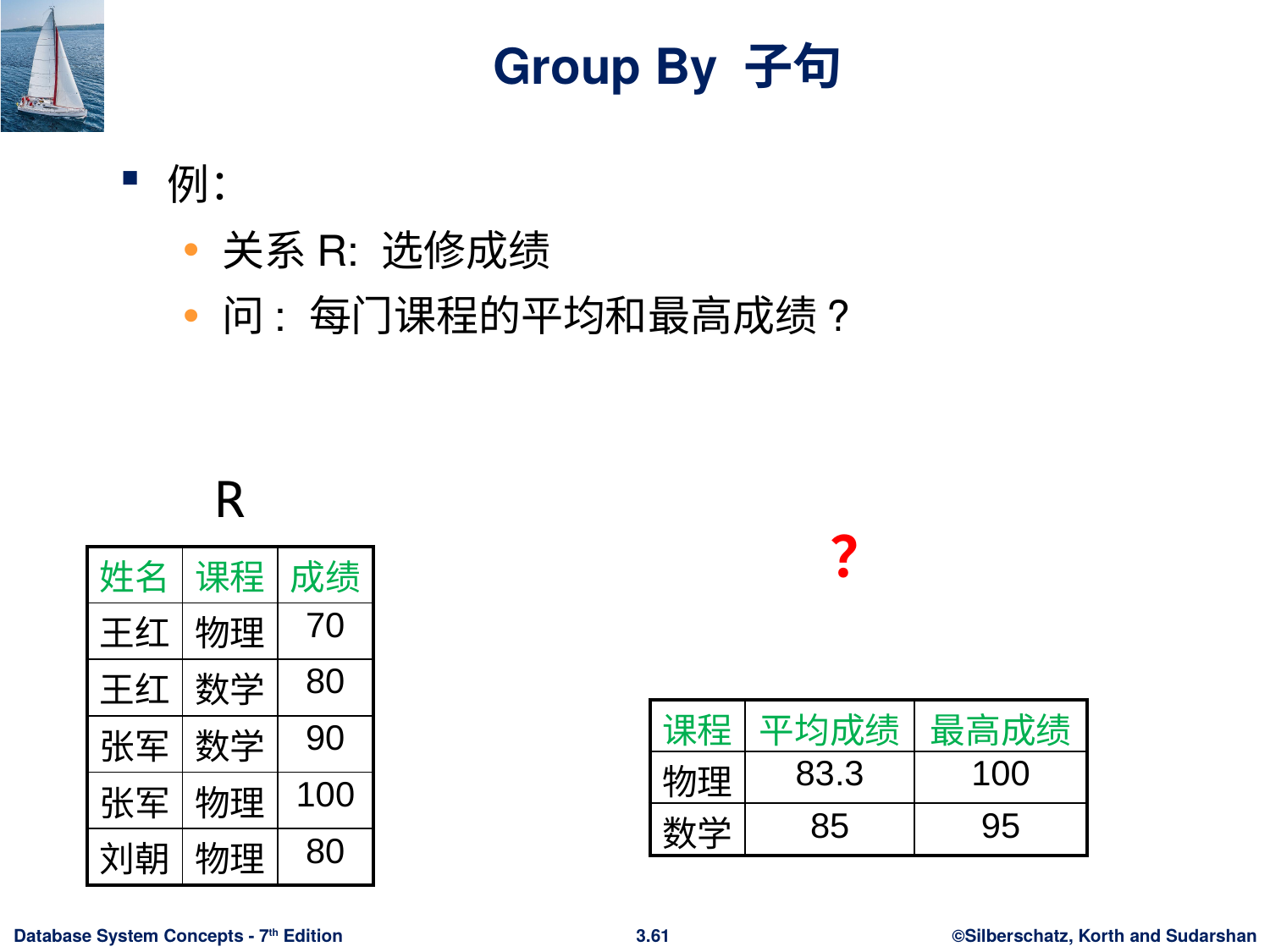

# Group By 子句
例：
关系R: 选修成绩
问: 每门课程的平均和最高成绩?

R
？
| 姓名 | 课程 | 成绩 |
| --- | --- | --- |
| 王红 | 物理 | 70 |
| 王红 | 数学 | 80 |
| 张军 | 数学 | 90 |
| 张军 | 物理 | 100 |
| 刘朝 | 物理 | 80 |
| 课程 | 平均成绩 | 最高成绩 |
| --- | --- | --- |
| 物理 | 83.3 | 100 |
| 数学 | 85 | 95 |